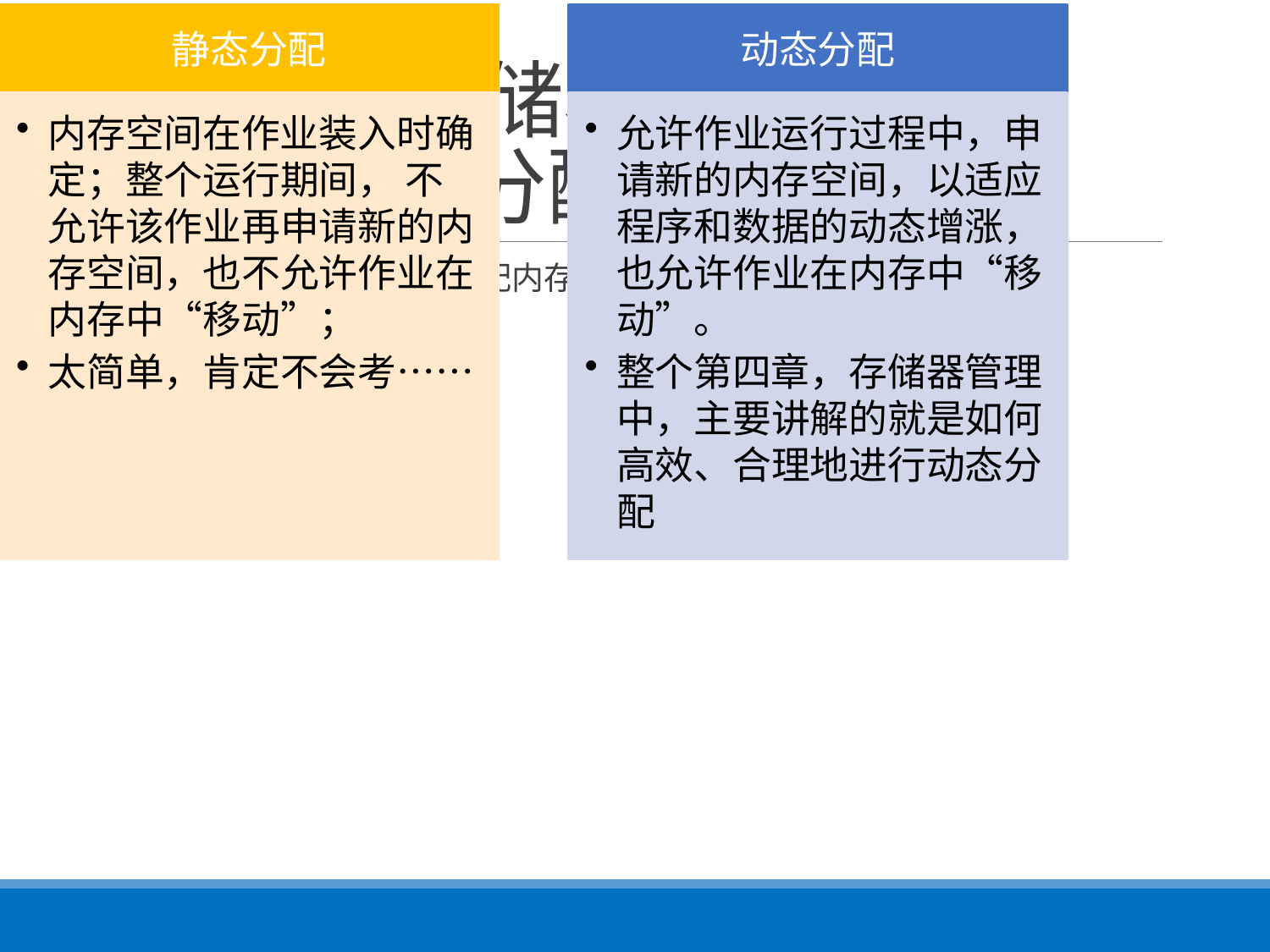

# 1.4.2.1 存储器管理功能 ——内存分配
主要任务：为多道程序分配内存，提高存储器的利用率。
静态分配
内存空间在作业装入时确定；整个运行期间， 不允许该作业再申请新的内存空间，也不允许作业在内存中“移动”；
太简单，肯定不会考……
动态分配
允许作业运行过程中，申请新的内存空间，以适应程序和数据的动态增涨，也允许作业在内存中“移动”。
整个第四章，存储器管理中，主要讲解的就是如何高效、合理地进行动态分配